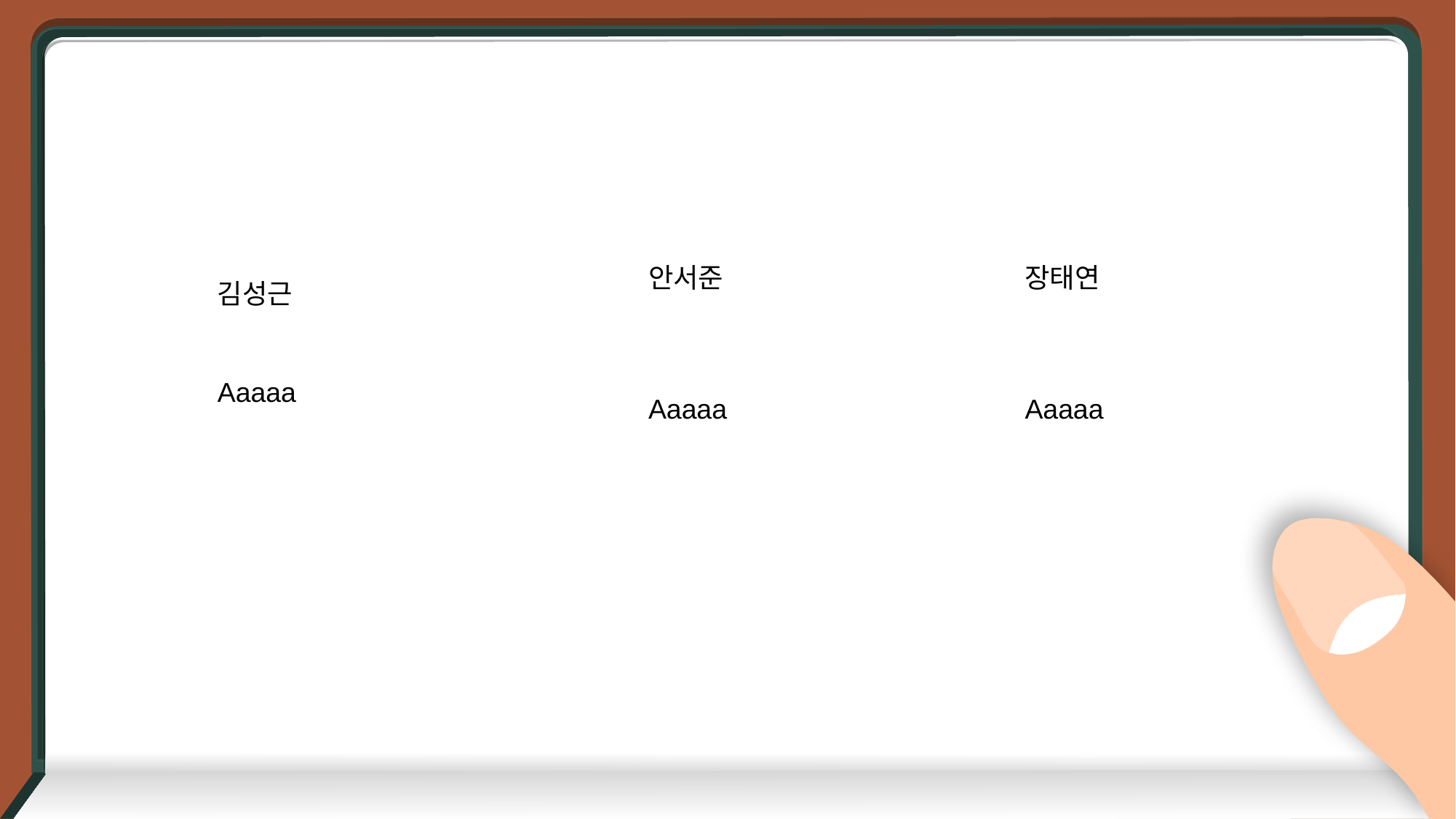

PPT PRESENTATION
Enjoy your stylish business and campus life with BIZCAM

안서준

Aaaaa

장태연

Aaaaa

김성근

Aaaaa